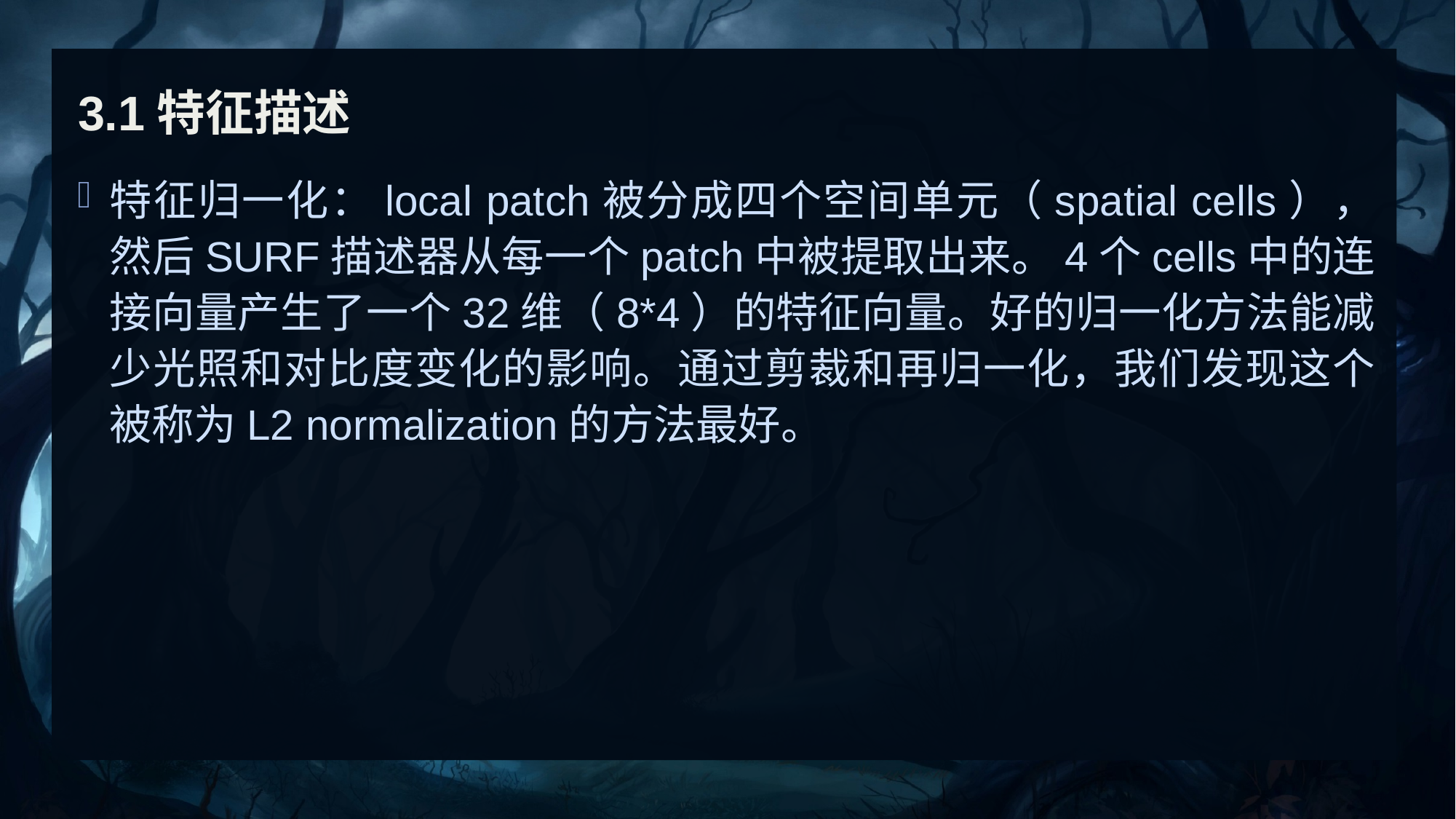

# 3.1特征描述
特征归一化：local patch被分成四个空间单元（spatial cells），然后SURF描述器从每一个patch中被提取出来。4个cells中的连接向量产生了一个32维（8*4）的特征向量。好的归一化方法能减少光照和对比度变化的影响。通过剪裁和再归一化，我们发现这个被称为L2 normalization的方法最好。